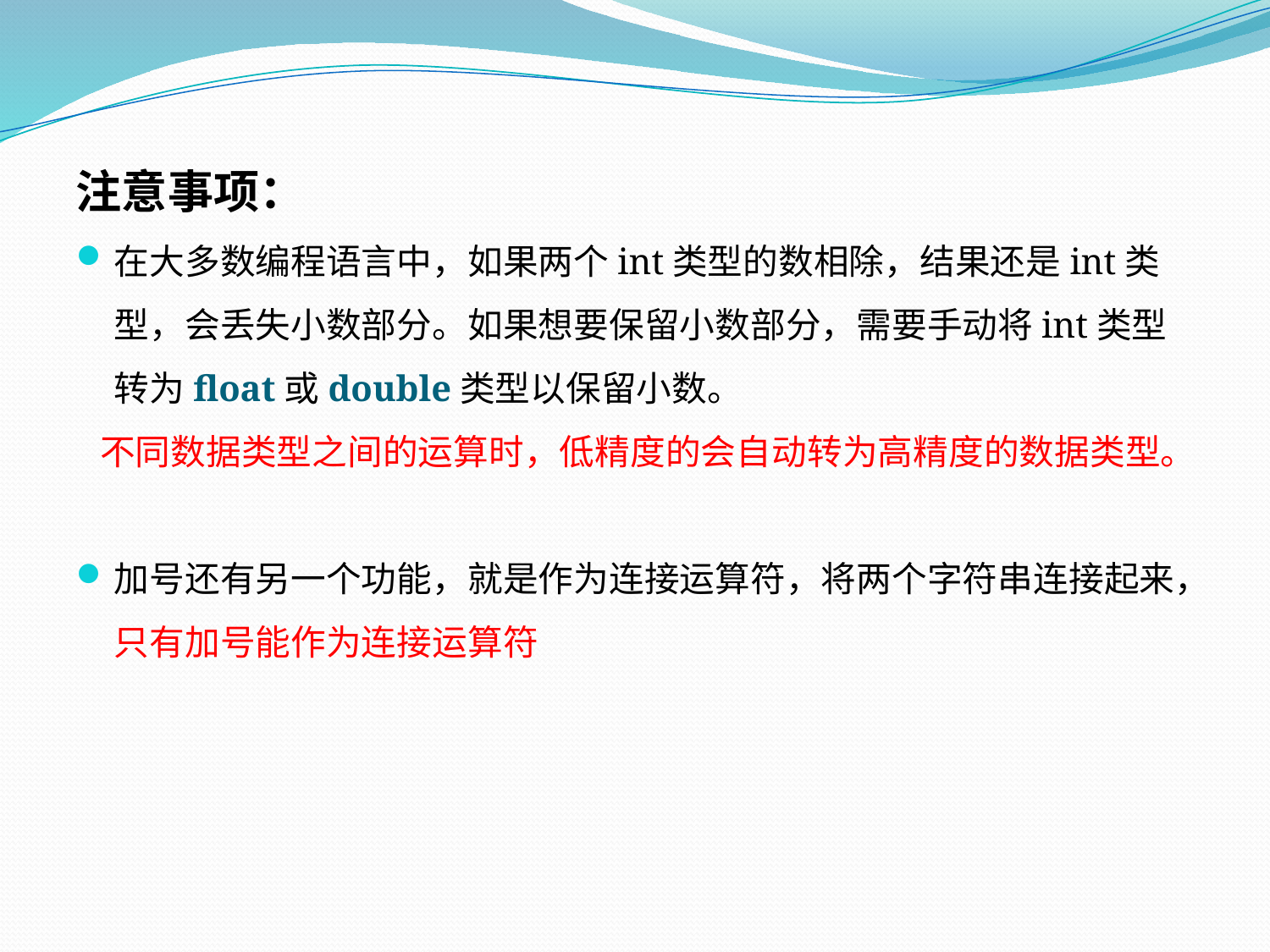

注意事项：
在大多数编程语言中，如果两个int类型的数相除，结果还是int类型，会丢失小数部分。如果想要保留小数部分，需要手动将int类型转为float或double类型以保留小数。
  不同数据类型之间的运算时，低精度的会自动转为高精度的数据类型。

加号还有另一个功能，就是作为连接运算符，将两个字符串连接起来，只有加号能作为连接运算符